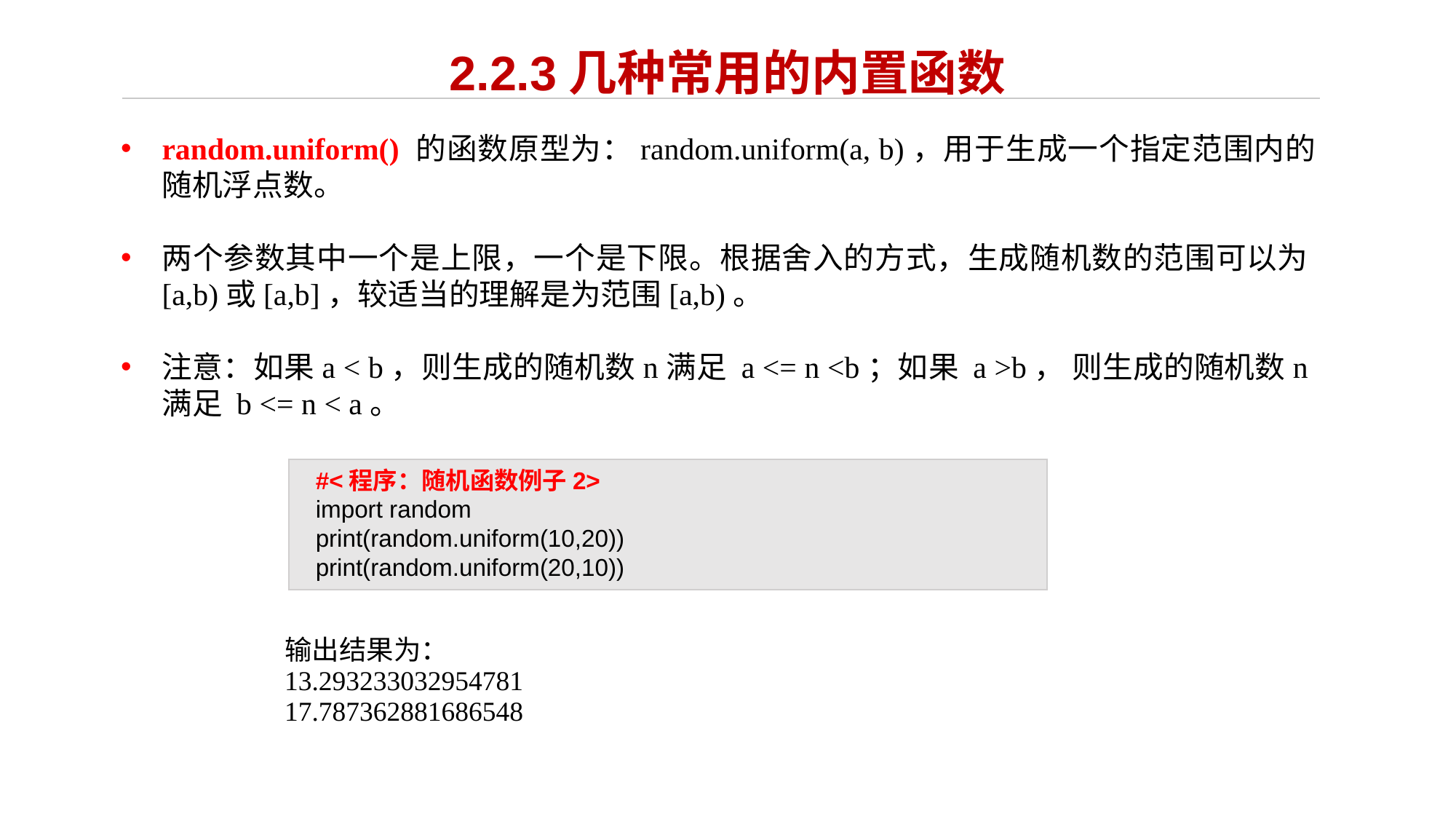

# 2.2.3几种常用的内置函数
random.uniform() 的函数原型为：random.uniform(a, b)，用于生成一个指定范围内的随机浮点数。

两个参数其中一个是上限，一个是下限。根据舍入的方式，生成随机数的范围可以为[a,b)或[a,b]，较适当的理解是为范围[a,b)。

注意：如果a < b，则生成的随机数n满足 a <= n <b；如果 a >b， 则生成的随机数n满足 b <= n < a。
#<程序：随机函数例子2>
import random
print(random.uniform(10,20))
print(random.uniform(20,10))

输出结果为：
13.293233032954781
17.787362881686548